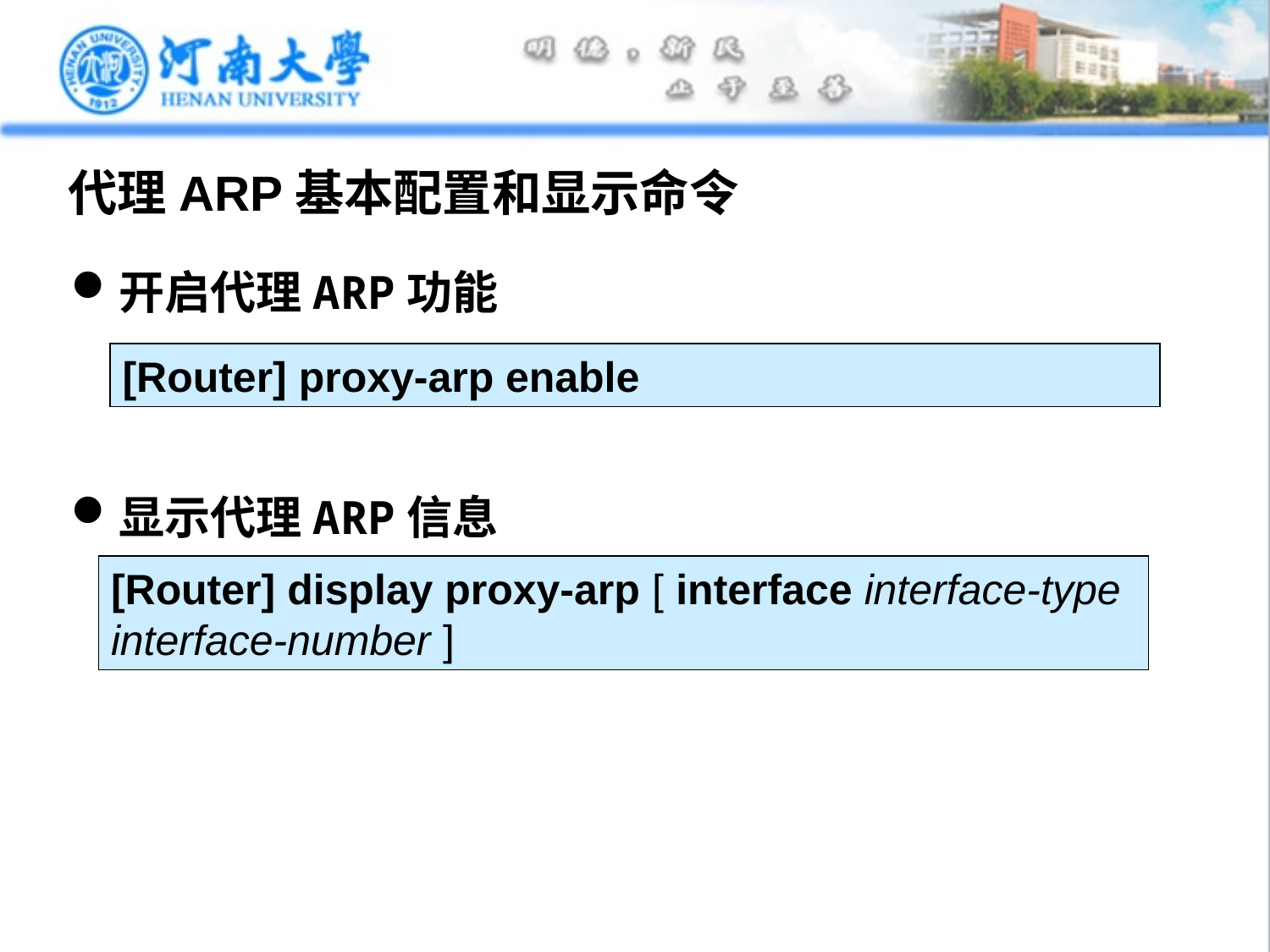

# 代理ARP基本配置和显示命令
开启代理ARP功能

显示代理ARP信息
[Router] proxy-arp enable
[Router] display proxy-arp [ interface interface-type interface-number ]